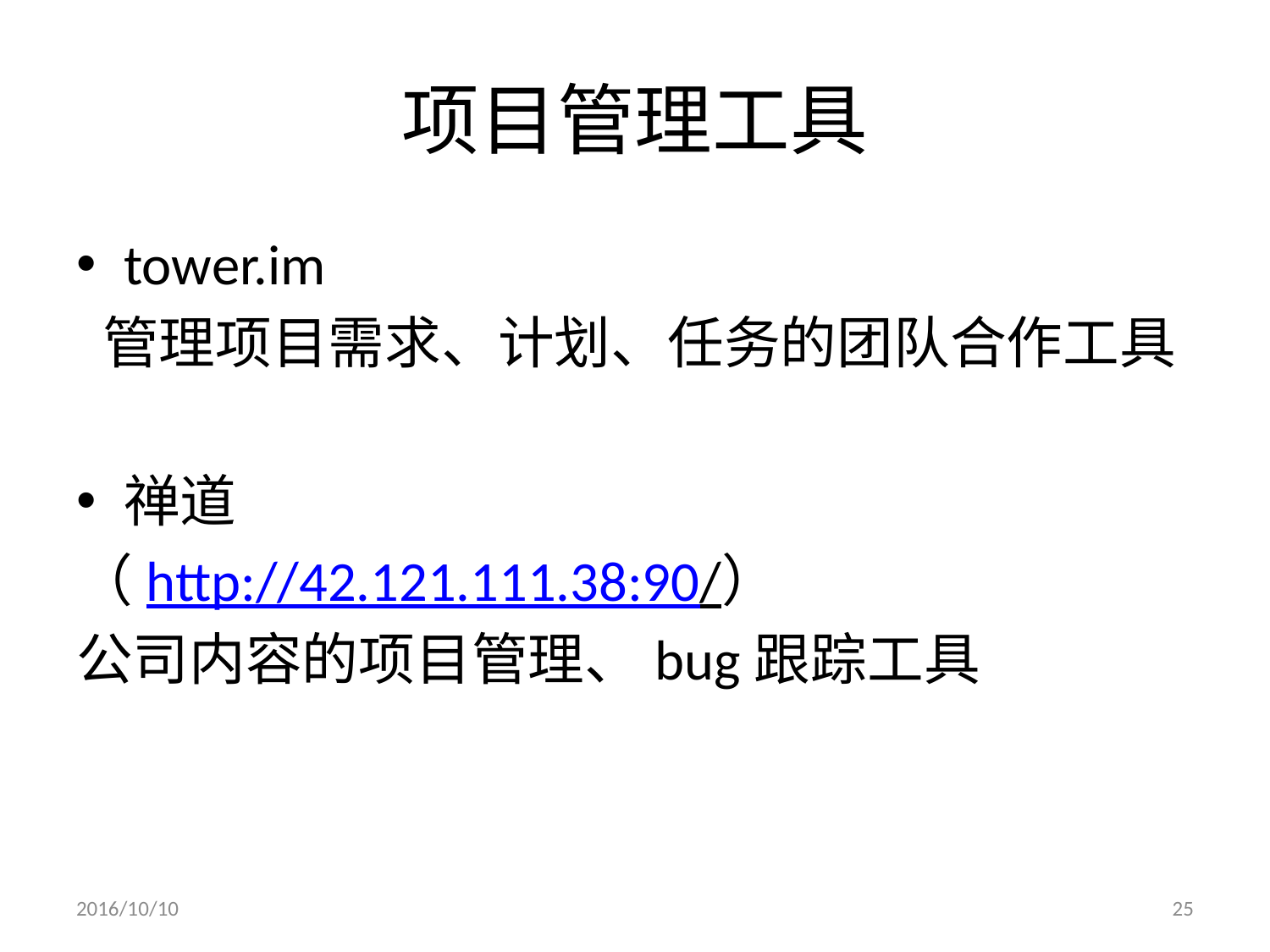

# 项目管理工具
tower.im
 管理项目需求、计划、任务的团队合作工具

禅道
（http://42.121.111.38:90/）
公司内容的项目管理、bug跟踪工具
2016/10/10
25